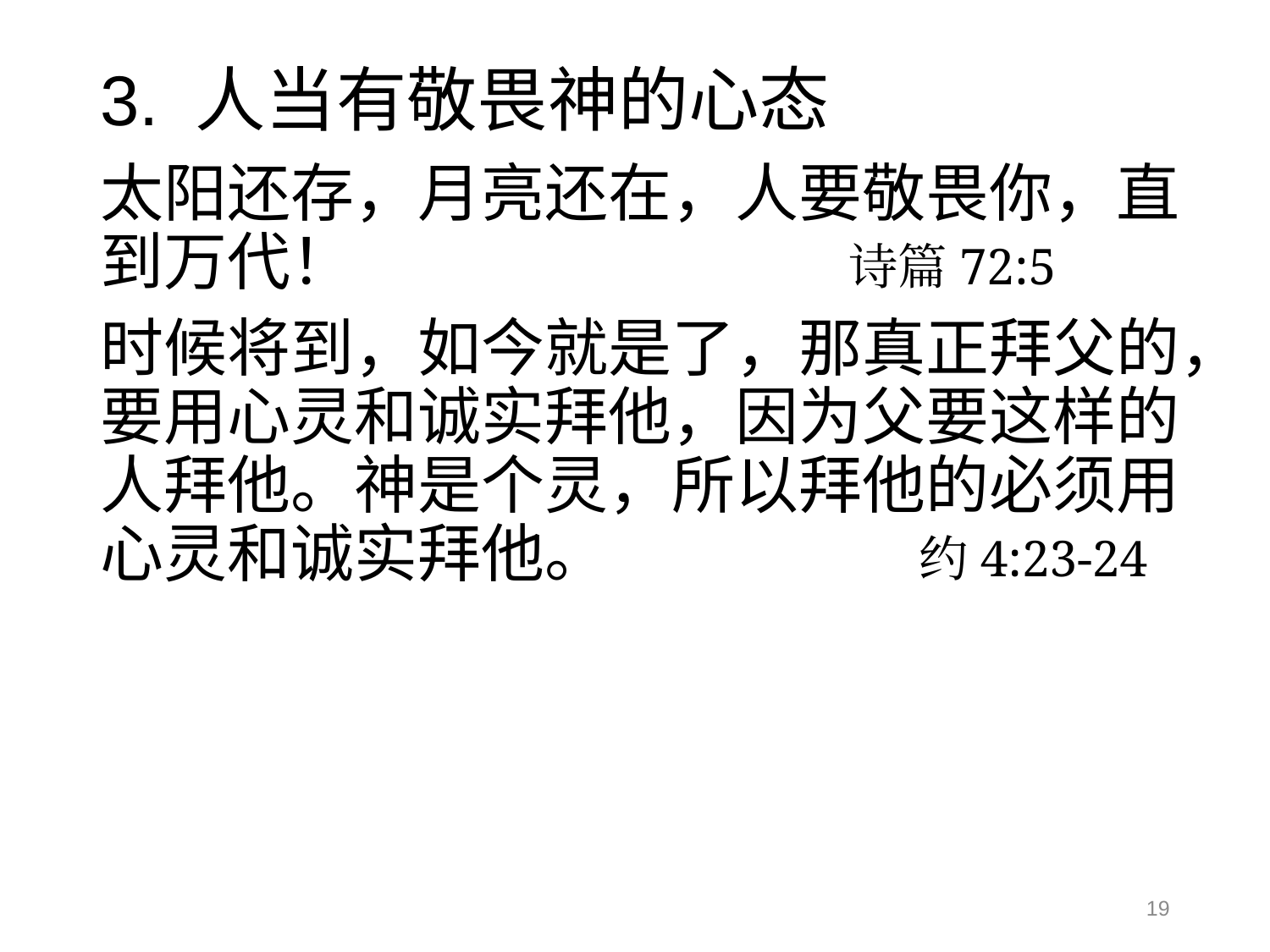

# 3. 人当有敬畏神的心态
太阳还存，月亮还在，人要敬畏你，直到万代！                                   诗篇72:5
时候将到，如今就是了，那真正拜父的，要用心灵和诚实拜他，因为父要这样的人拜他。神是个灵，所以拜他的必须用心灵和诚实拜他。 	             约4:23-24
19